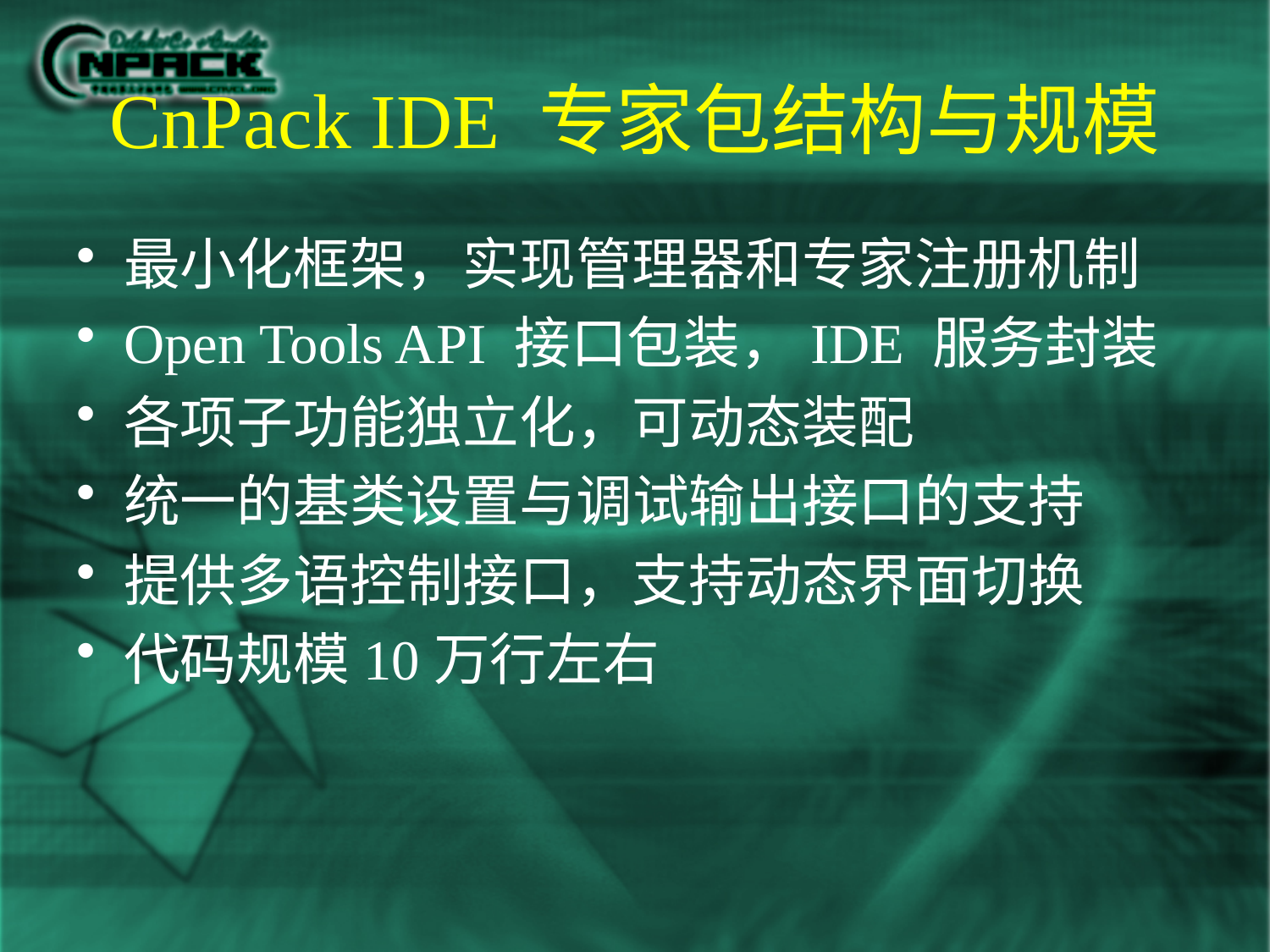

# CnPack IDE 专家包结构与规模
最小化框架，实现管理器和专家注册机制
Open Tools API 接口包装，IDE 服务封装
各项子功能独立化，可动态装配
统一的基类设置与调试输出接口的支持
提供多语控制接口，支持动态界面切换
代码规模10万行左右